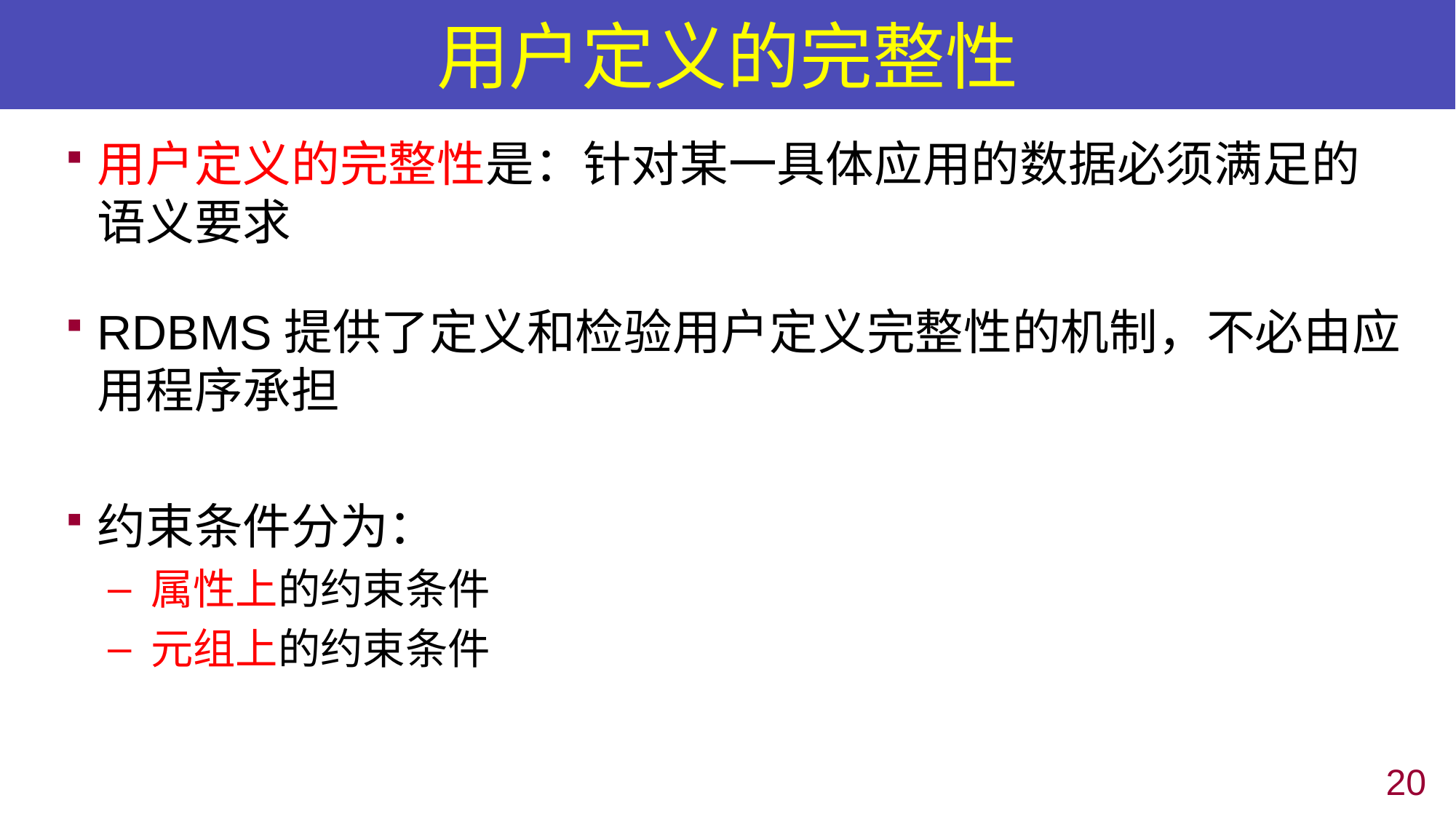

# 用户定义的完整性
用户定义的完整性是：针对某一具体应用的数据必须满足的语义要求

RDBMS提供了定义和检验用户定义完整性的机制，不必由应用程序承担

约束条件分为：
属性上的约束条件
元组上的约束条件
20